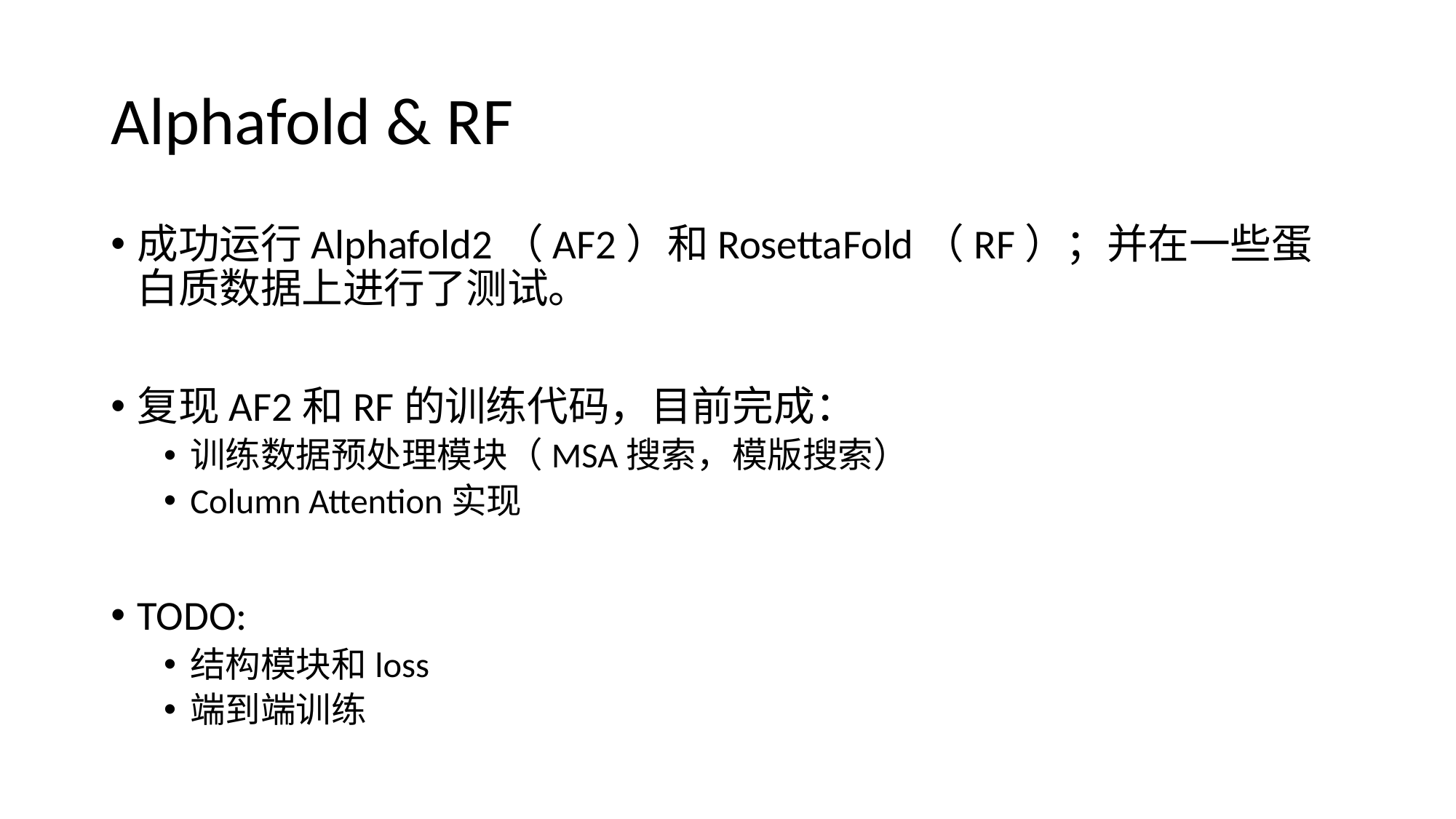

# Alphafold & RF
成功运行Alphafold2（AF2）和RosettaFold（RF）；并在一些蛋白质数据上进行了测试。

复现AF2和RF的训练代码，目前完成：
训练数据预处理模块（MSA搜索，模版搜索）
Column Attention实现

TODO:
结构模块和loss
端到端训练